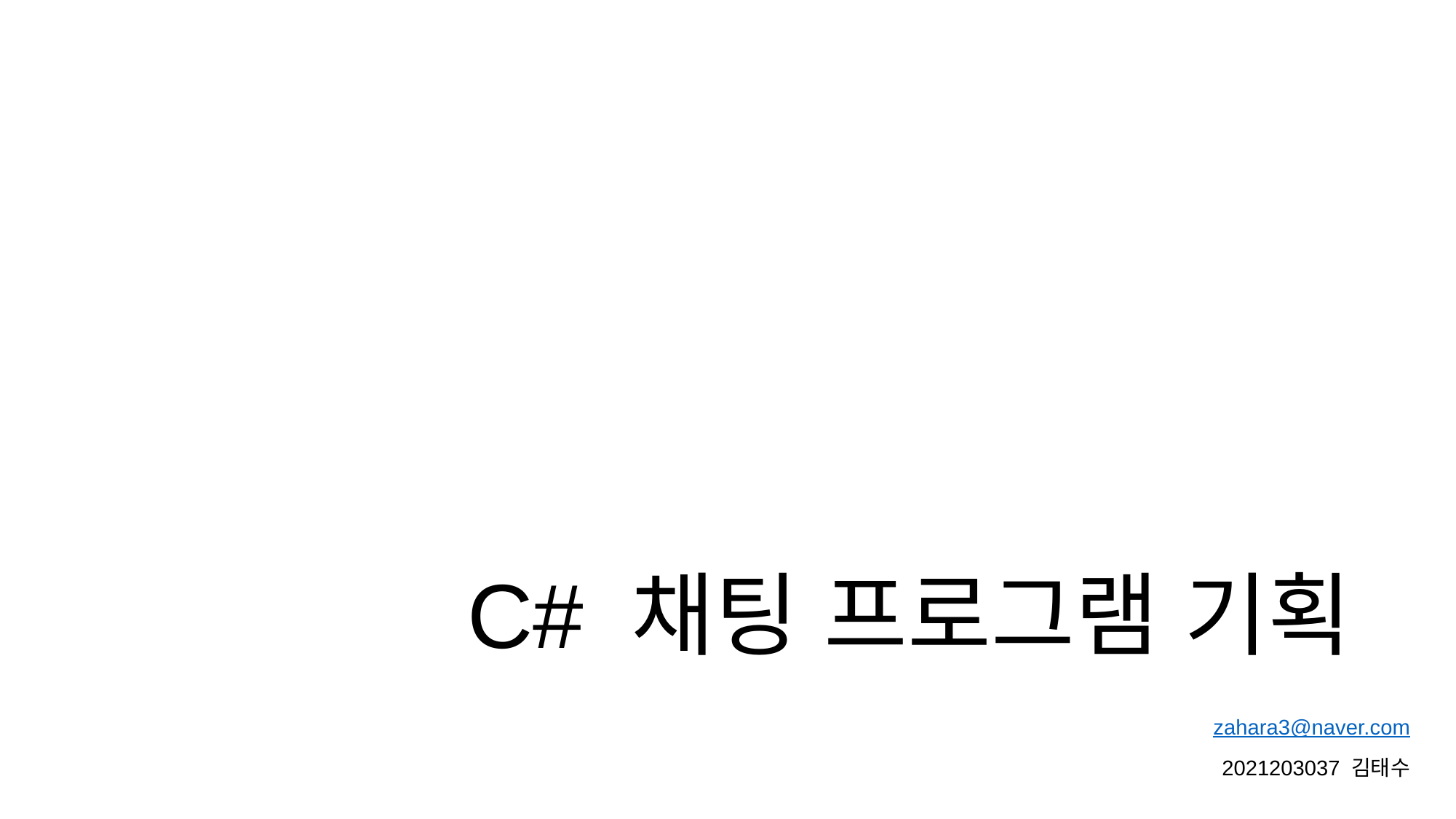

# C# 채팅 프로그램 기획
zahara3@naver.com
2021203037 김태수